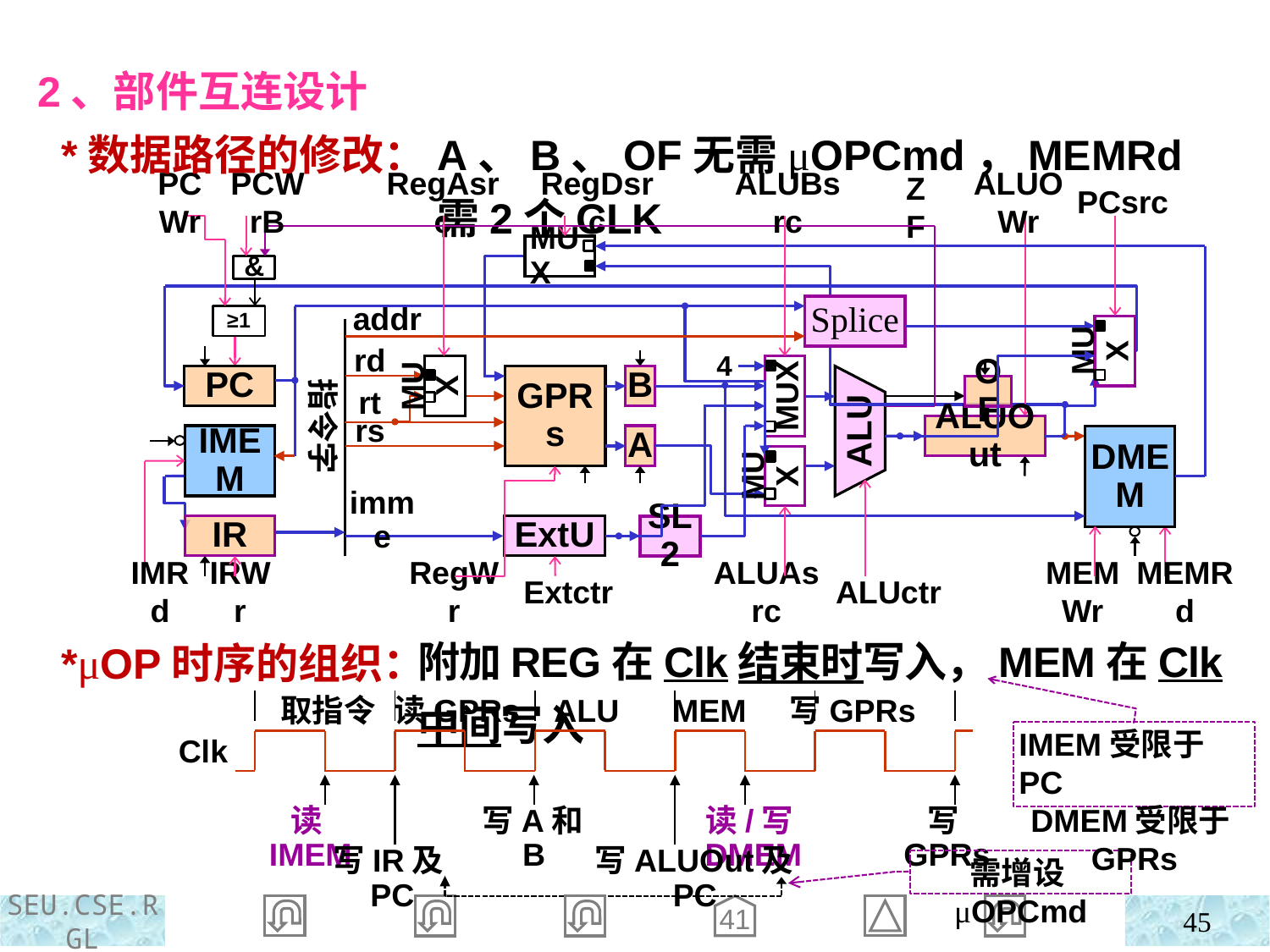

2、部件互连设计
  *数据路径的修改：

  *μOP时序的组织：
A、B、OF无需μOPCmd，MEMRd需2个CLK
PCWr
PCWrB
RegAsrc
RegDsrc
ALUBsrc
ZF
ALUOWr
PCsrc
MUX

&

Splice
≥1
addr

MUX
rd
rt
rs
4

PC
MUX
GPRs
B

MUX
OF
指令字

ALU
ALUOut

IMEM
A
DMEM

MUX

imme
IR
ExtU
SL2

IMRd
IRWr
RegWr
Extctr
ALUAsrc
ALUctr
MEMWr
MEMRd
附加REG在Clk结束时写入，MEM在Clk中间写入
取指令   读GPRs    ALU      MEM    写GPRs
Clk
读IMEM
写A和B
读/写DMEM
写GPRs
写IR及PC
写ALUOut及PC
IMEM受限于PC
DMEM受限于GPRs
需增设μOPCmd

41

45